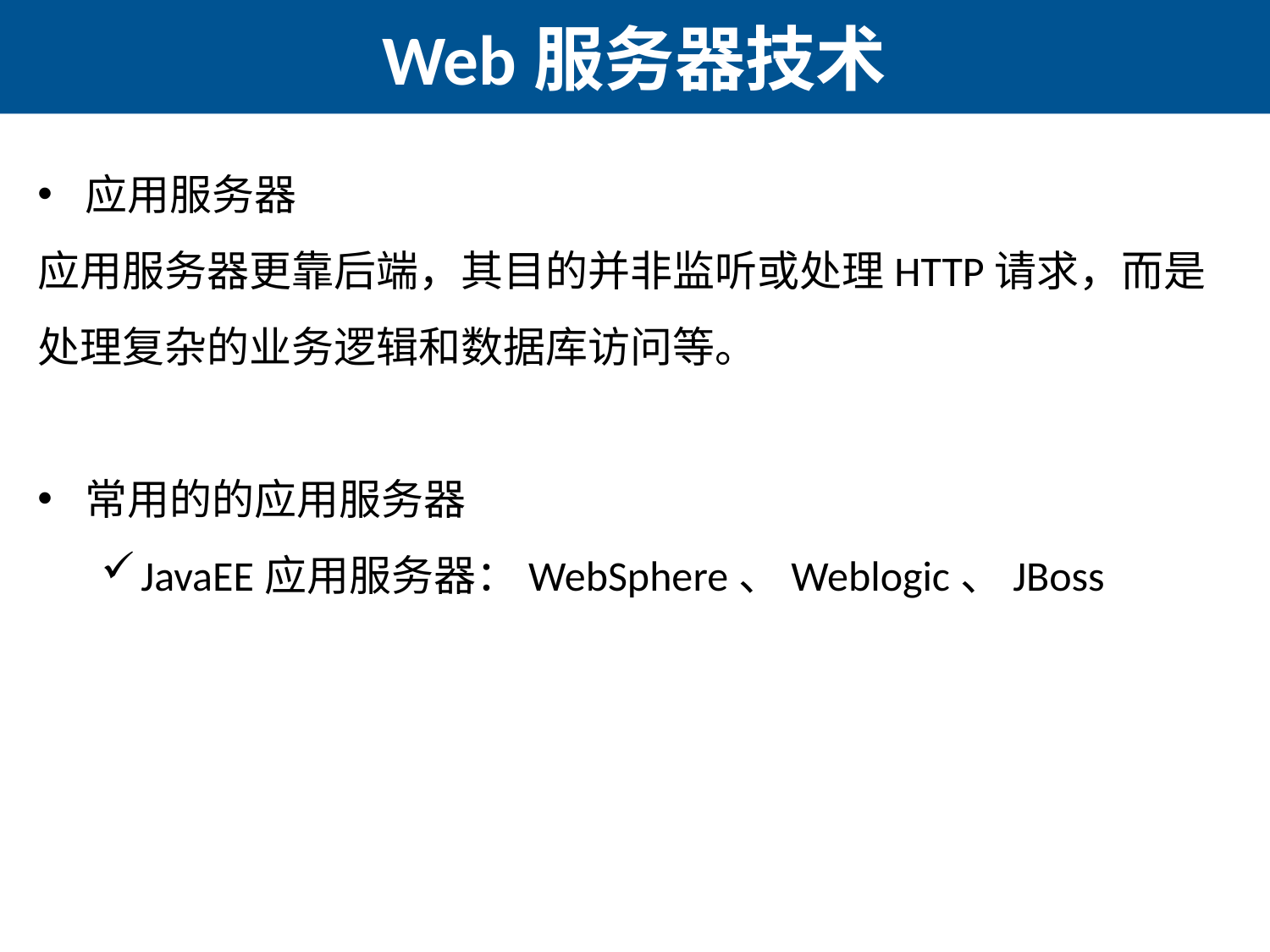

# Web服务器技术
应用服务器
应用服务器更靠后端，其目的并非监听或处理HTTP请求，而是处理复杂的业务逻辑和数据库访问等。

常用的的应用服务器
JavaEE应用服务器：WebSphere、Weblogic、JBoss